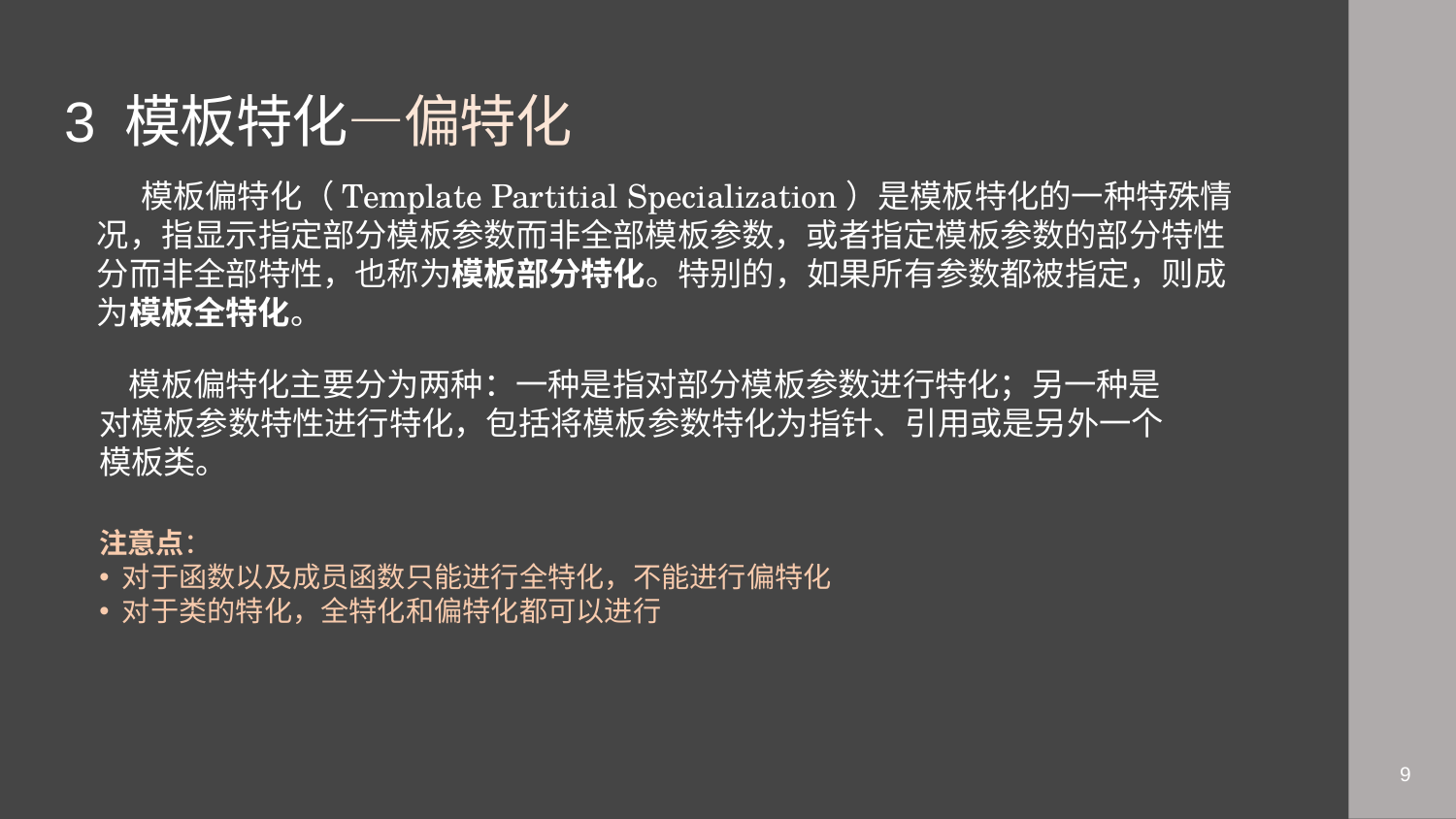

# 3 模板特化—偏特化
     模板偏特化（Template Partitial Specialization）是模板特化的一种特殊情况，指显示指定部分模板参数而非全部模板参数，或者指定模板参数的部分特性分而非全部特性，也称为模板部分特化。特别的，如果所有参数都被指定，则成为模板全特化。
   模板偏特化主要分为两种：一种是指对部分模板参数进行特化；另一种是对模板参数特性进行特化，包括将模板参数特化为指针、引用或是另外一个模板类。
注意点：
 对于函数以及成员函数只能进行全特化，不能进行偏特化
 对于类的特化，全特化和偏特化都可以进行
9